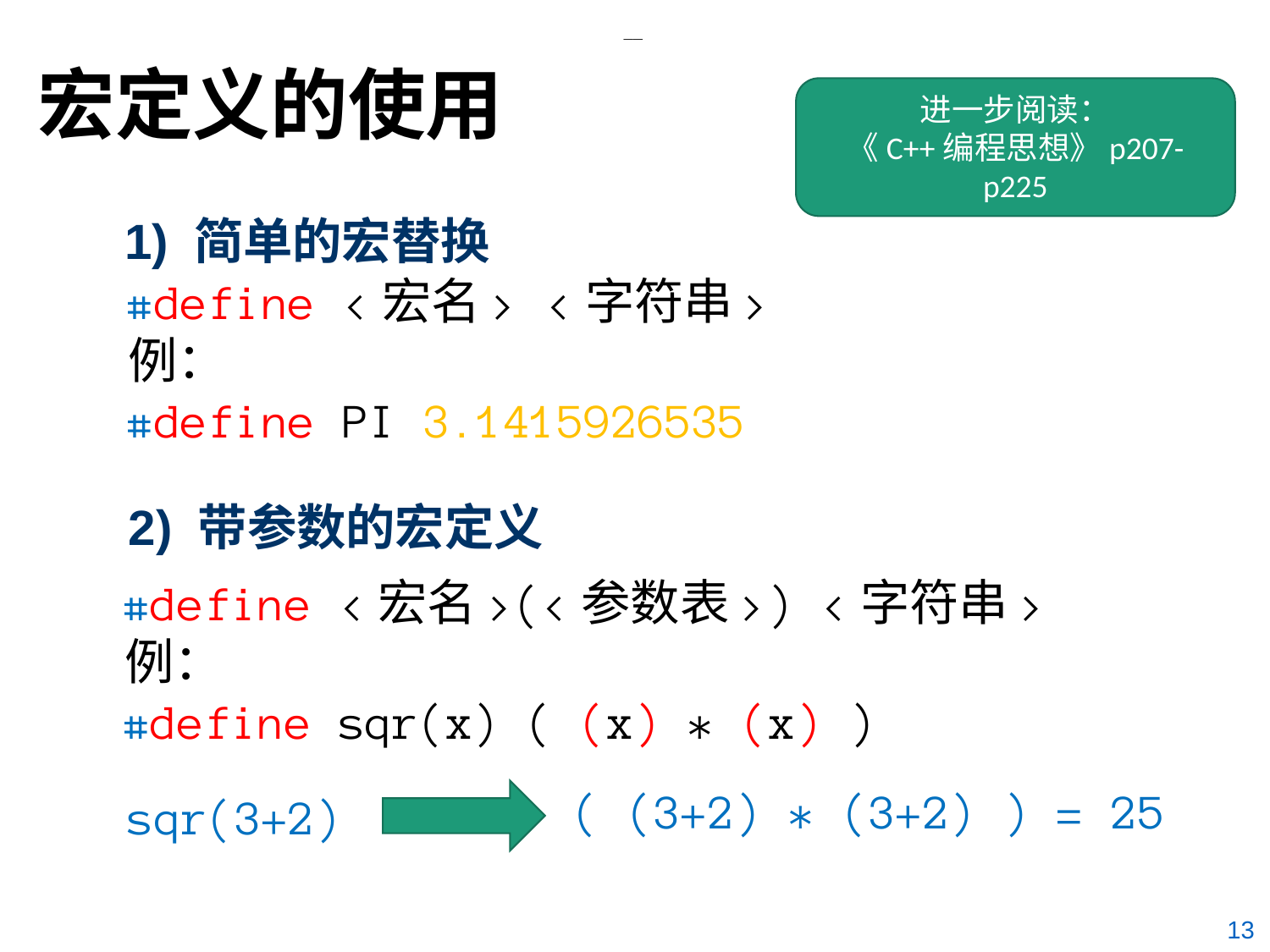

__
# 宏定义的使用
进一步阅读：
《C++编程思想》p207-p225
1) 简单的宏替换
#define <宏名> <字符串>
例：
#define PI 3.1415926535
2) 带参数的宏定义
#define <宏名>(<参数表>) <字符串>
例：
#define sqr(x) ( (x) * (x) )
( (3+2) * (3+2) ) = 25
sqr(3+2)

13